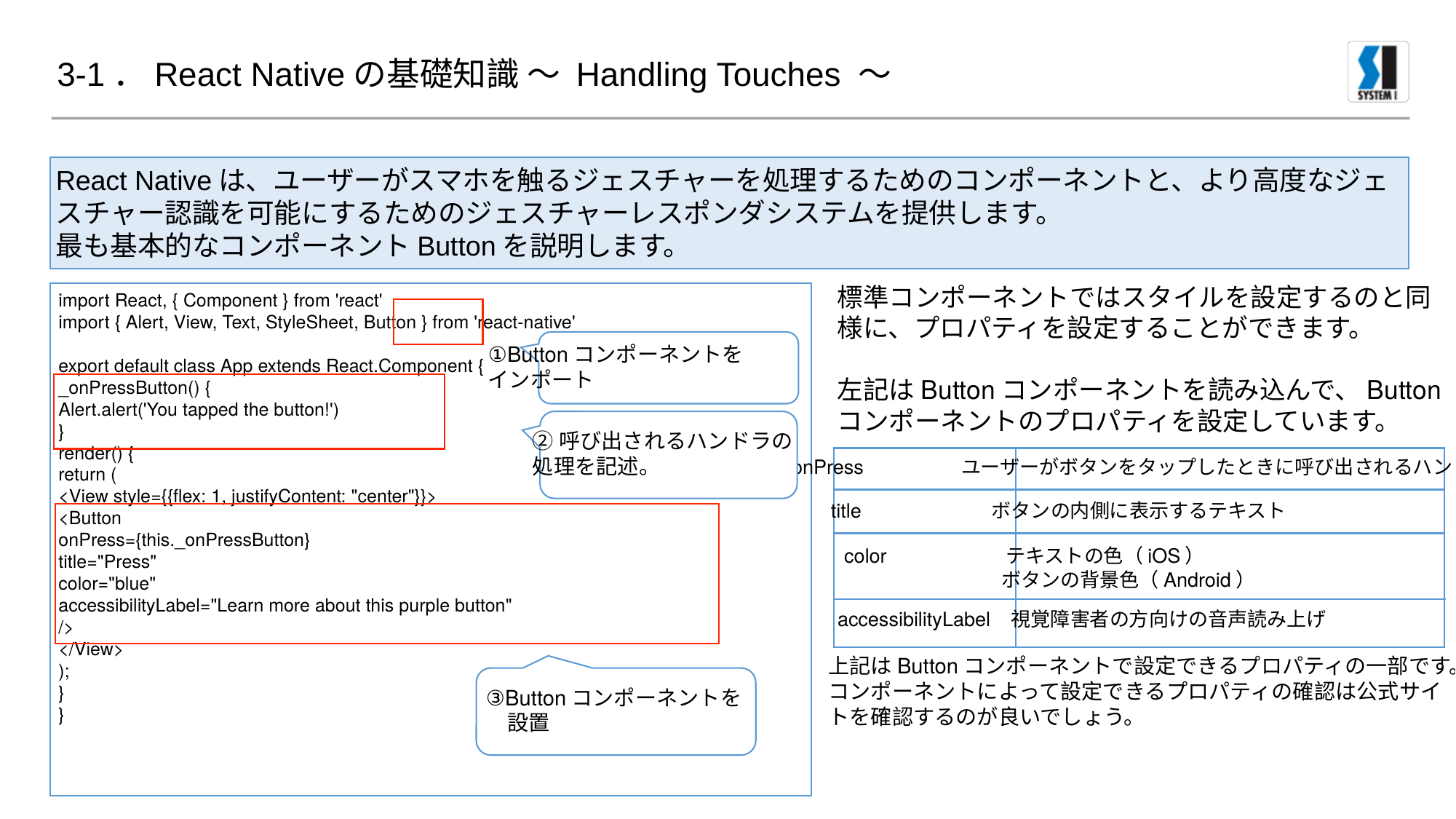

# 3-1．React Nativeの基礎知識 ～ Handling Touches ～
④プロパティを設定する
React Nativeは、ユーザーがスマホを触るジェスチャーを処理するためのコンポーネントと、より高度なジェスチャー認識を可能にするためのジェスチャーレスポンダシステムを提供します。
最も基本的なコンポーネントButtonを説明します。
標準コンポーネントではスタイルを設定するのと同
様に、プロパティを設定することができます。

左記はButtonコンポーネントを読み込んで、Button
コンポーネントのプロパティを設定しています。

import React, { Component } from 'react'
import { Alert, View, Text, StyleSheet, Button } from 'react-native'
export default class App extends React.Component {
_onPressButton() {
Alert.alert('You tapped the button!')
}
render() {
return (
<View style={{flex: 1, justifyContent: "center"}}>
<Button
onPress={this._onPressButton}
title="Press"
color="blue"
accessibilityLabel="Learn more about this purple button"
/>
</View>
);
}
}

①Buttonコンポーネントを
インポート

②呼び出されるハンドラの
処理を記述。

onPress                 ユーザーがボタンをタップしたときに呼び出されるハンドラ
title                       ボタンの内側に表示するテキスト
color                     テキストの色（iOS）
                            ボタンの背景色（Android）
accessibilityLabel   視覚障害者の方向けの音声読み上げ
上記はButtonコンポーネントで設定できるプロパティの一部です。
コンポーネントによって設定できるプロパティの確認は公式サイ
トを確認するのが良いでしょう。

③Buttonコンポーネントを
　設置